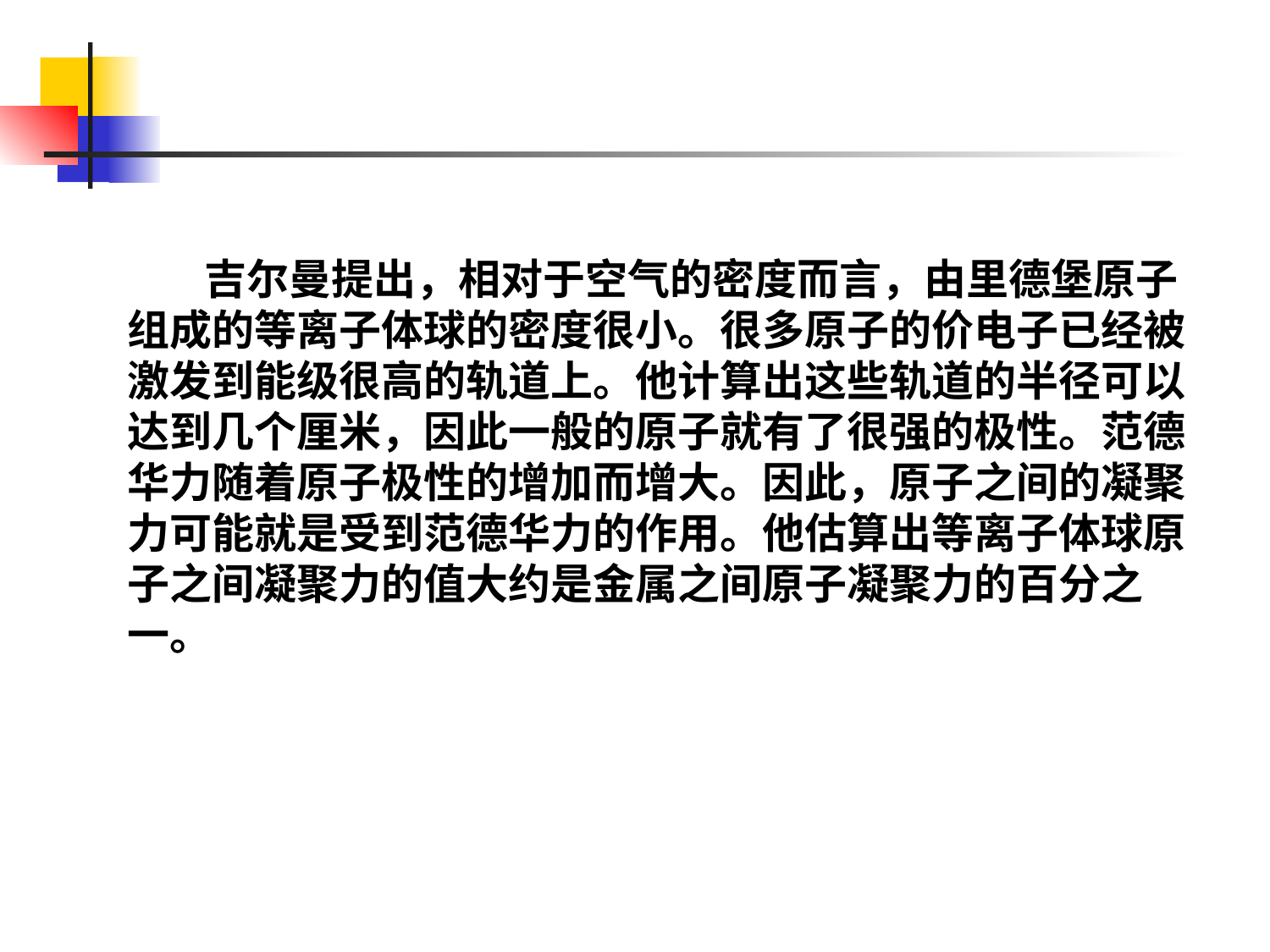

吉尔曼提出，相对于空气的密度而言，由里德堡原子组成的等离子体球的密度很小。很多原子的价电子已经被激发到能级很高的轨道上。他计算出这些轨道的半径可以达到几个厘米，因此一般的原子就有了很强的极性。范德华力随着原子极性的增加而增大。因此，原子之间的凝聚力可能就是受到范德华力的作用。他估算出等离子体球原子之间凝聚力的值大约是金属之间原子凝聚力的百分之一。